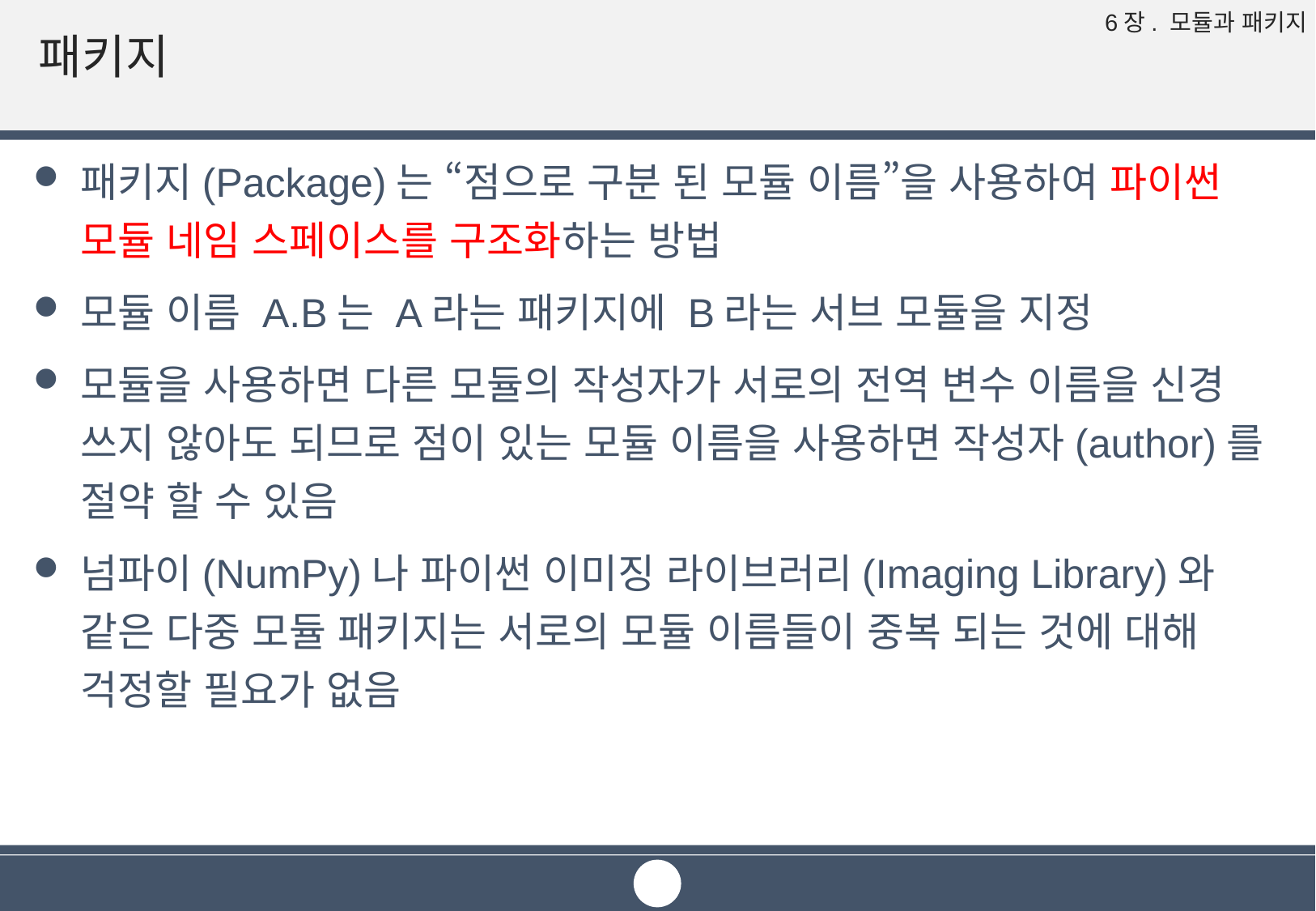

# 패키지

패키지(Package)는 “점으로 구분 된 모듈 이름”을 사용하여 파이썬 모듈 네임 스페이스를 구조화하는 방법
모듈 이름 A.B는 A라는 패키지에 B라는 서브 모듈을 지정
모듈을 사용하면 다른 모듈의 작성자가 서로의 전역 변수 이름을 신경 쓰지 않아도 되므로 점이 있는 모듈 이름을 사용하면 작성자(author)를 절약 할 수 있음
넘파이(NumPy)나 파이썬 이미징 라이브러리(Imaging Library)와 같은 다중 모듈 패키지는 서로의 모듈 이름들이 중복 되는 것에 대해 걱정할 필요가 없음